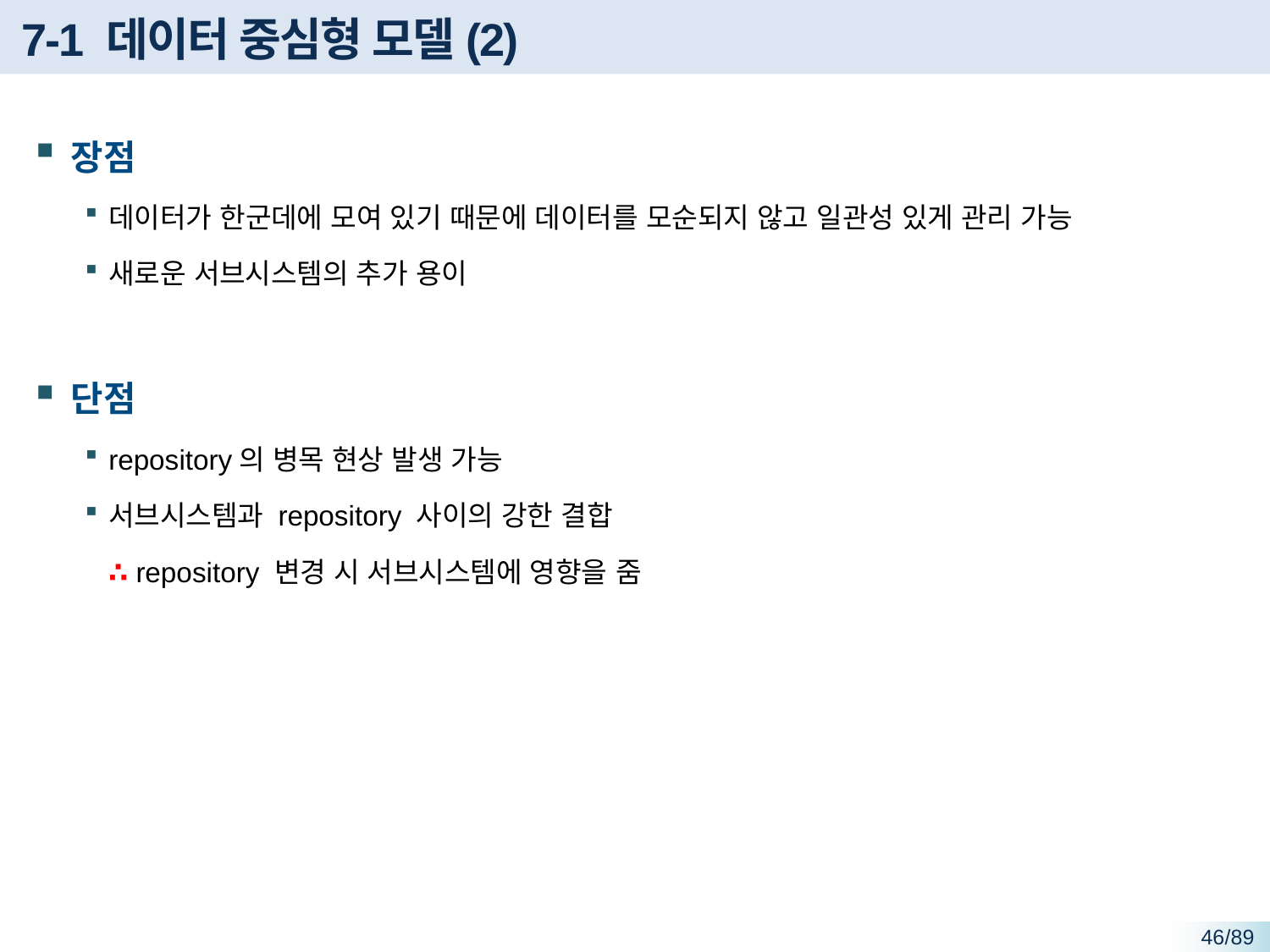

# 7-1 데이터 중심형 모델(2)
장점
데이터가 한군데에 모여 있기 때문에 데이터를 모순되지 않고 일관성 있게 관리 가능
새로운 서브시스템의 추가 용이

단점
repository의 병목 현상 발생 가능
서브시스템과 repository 사이의 강한 결합
   ∴ repository 변경 시 서브시스템에 영향을 줌